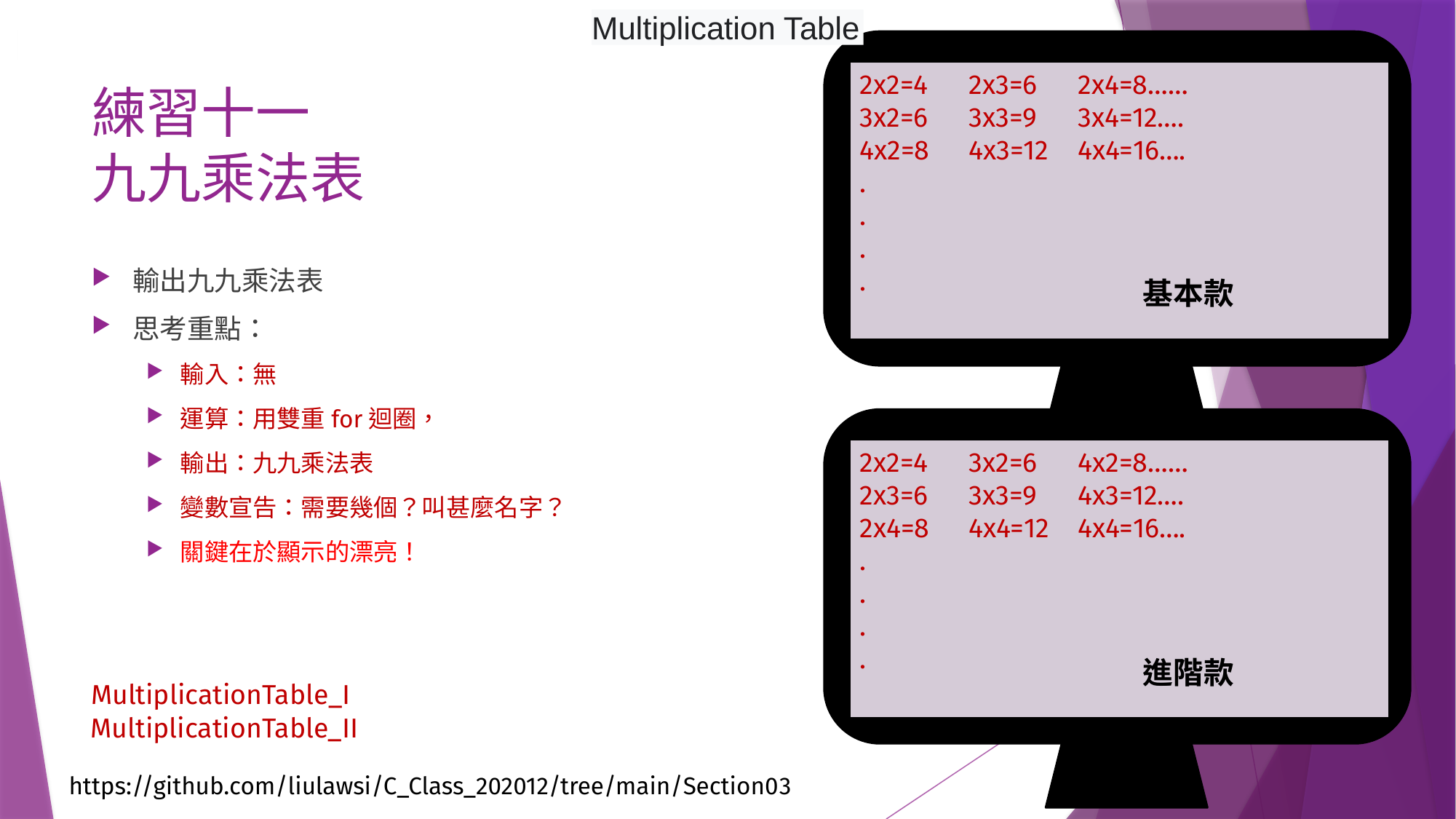

Multiplication Table

2x2=4	2x3=6	2x4=8……
3x2=6	3x3=9	3x4=12….
4x2=8	4x3=12	4x4=16….
.
.
.
.

# 練習十一 九九乘法表
輸出九九乘法表
思考重點：
輸入：無
運算：用雙重for迴圈，
輸出：九九乘法表
變數宣告：需要幾個？叫甚麼名字？
關鍵在於顯示的漂亮！

基本款

2x2=4	3x2=6	4x2=8……
2x3=6	3x3=9	4x3=12….
2x4=8	4x4=12	4x4=16….
.
.
.
.

進階款
MultiplicationTable_I
MultiplicationTable_II